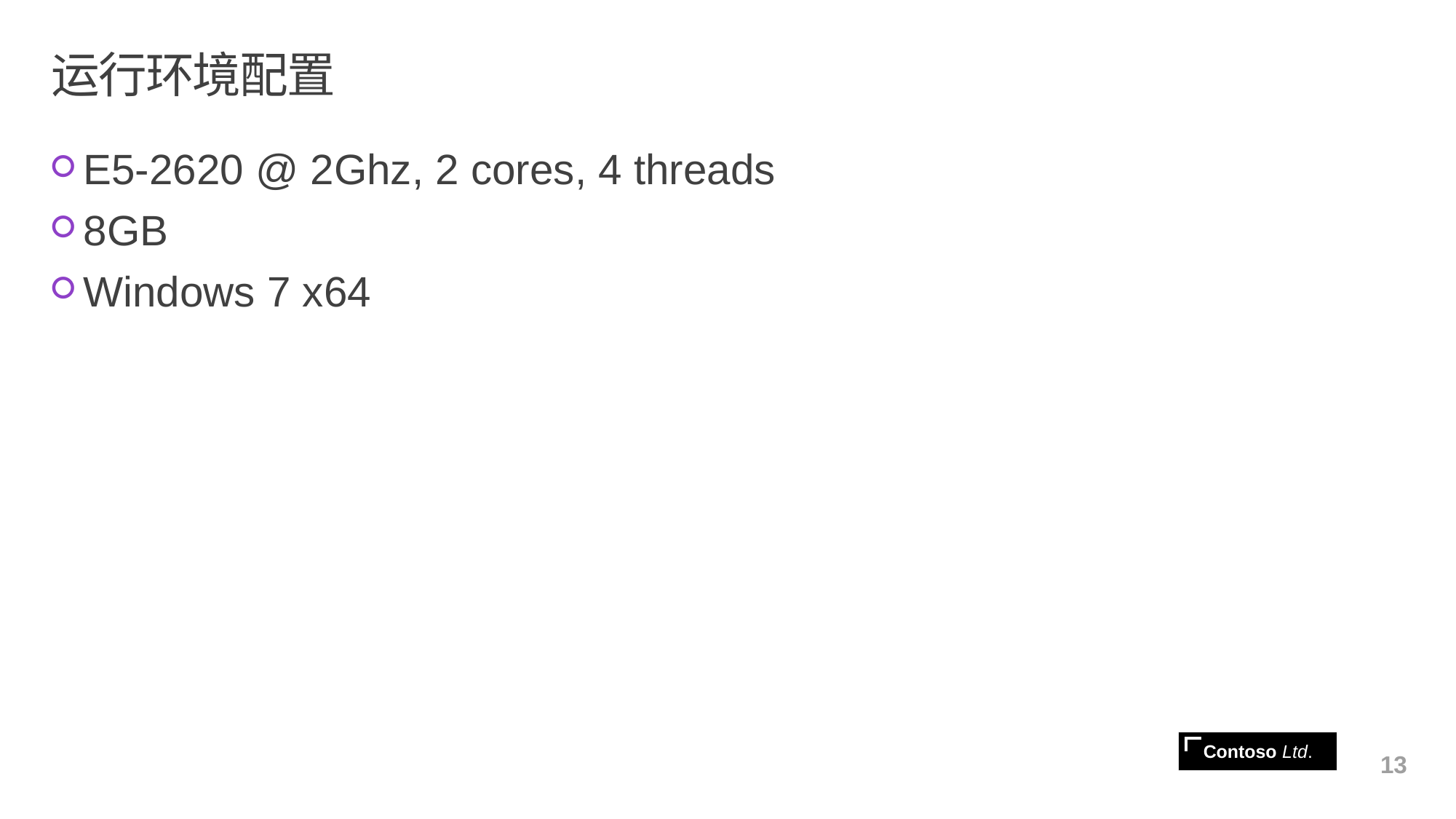

# 运行环境配置
E5-2620 @ 2Ghz, 2 cores, 4 threads
8GB
Windows 7 x64

13